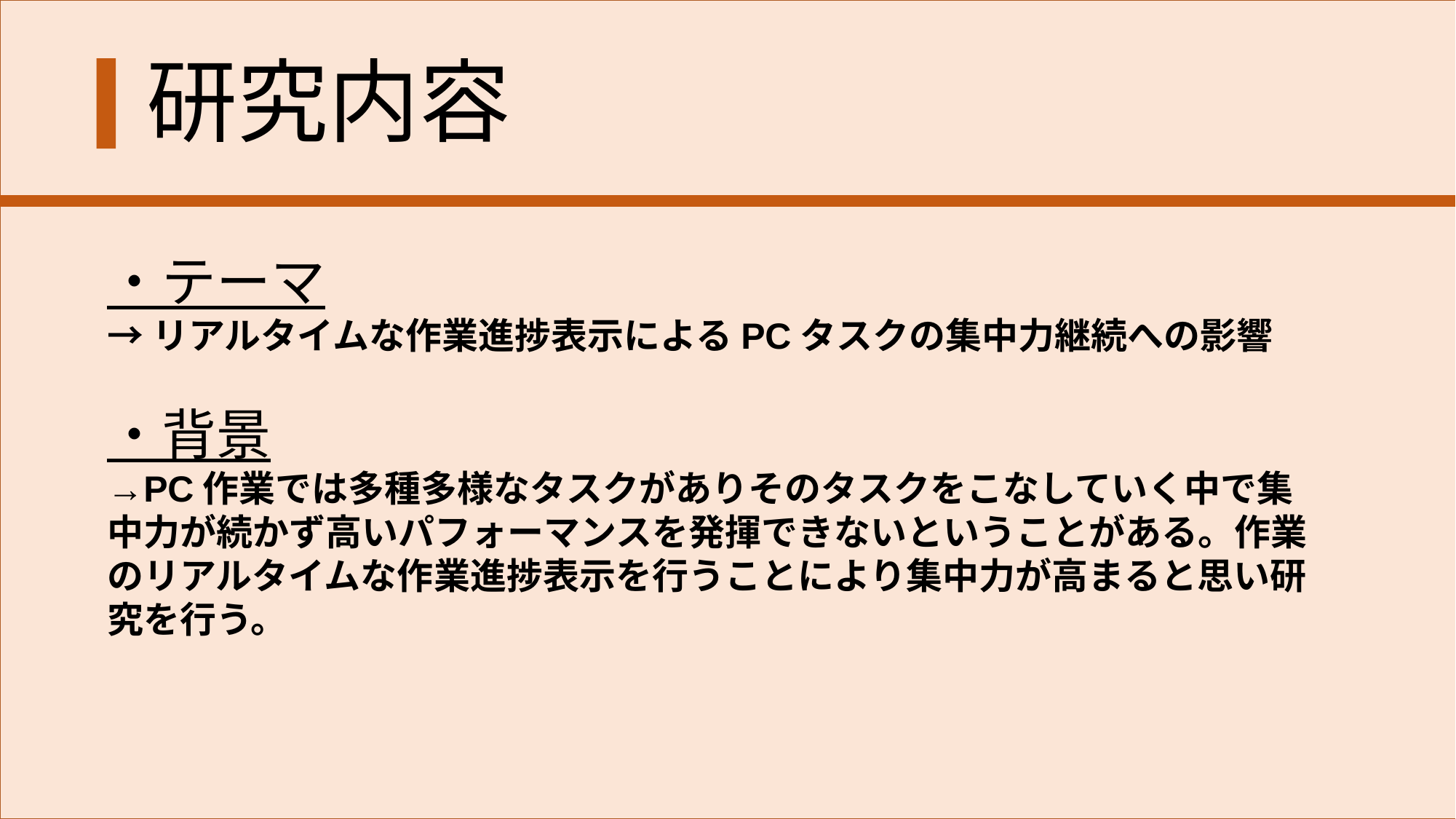

研究内容

・テーマ
→リアルタイムな作業進捗表示によるPCタスクの集中力継続への影響

・背景
→PC作業では多種多様なタスクがありそのタスクをこなしていく中で集中力が続かず高いパフォーマンスを発揮できないということがある。作業のリアルタイムな作業進捗表示を行うことにより集中力が高まると思い研究を行う。